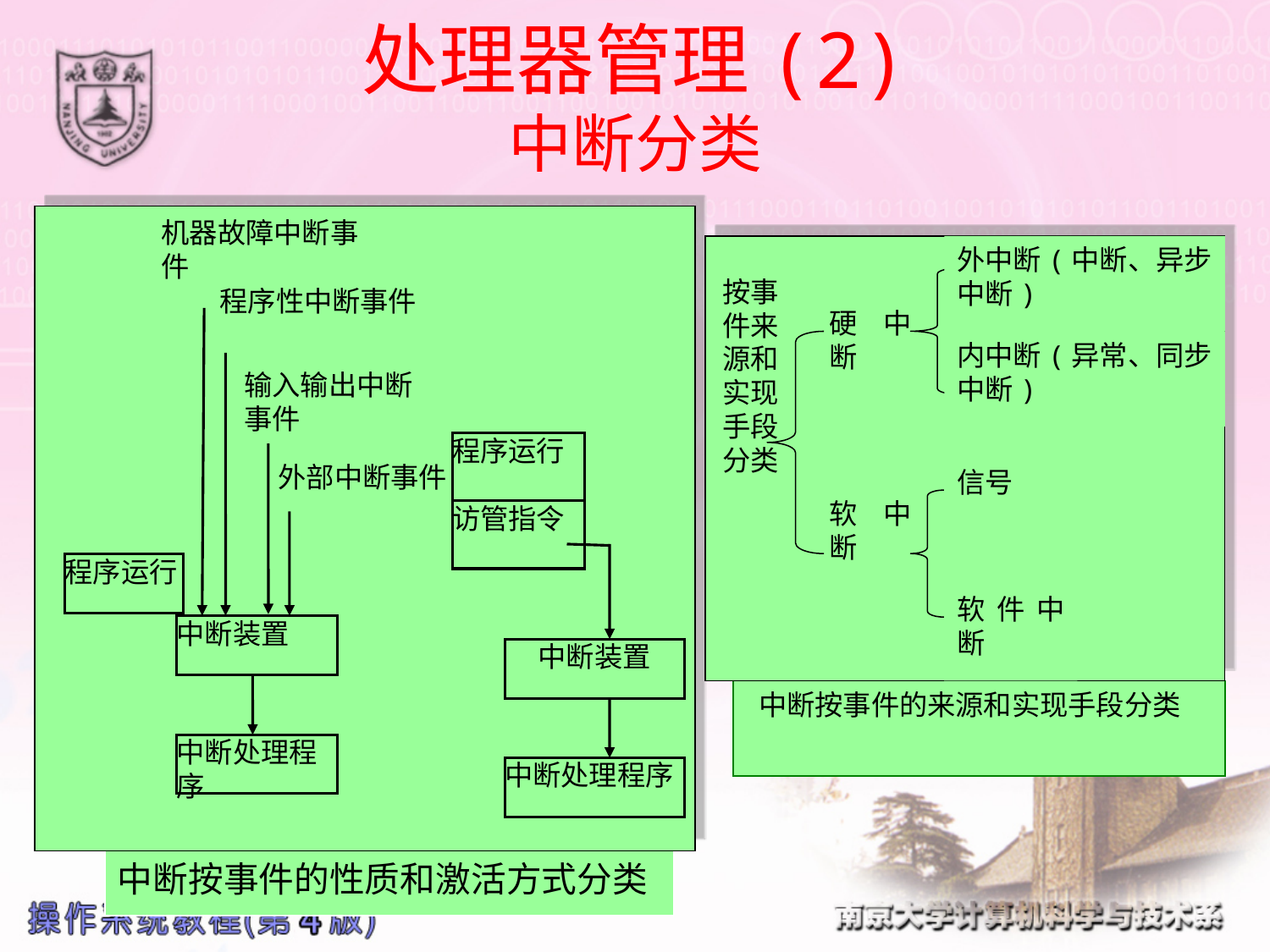

# 处理器管理(2) 中断分类

机器故障中断事件
程序性中断事件

输入输出中断事件
程序运行

外部中断事件
访管指令

程序运行
中断装置
中断装置

中断处理程序
中断处理程序
中断按事件的性质和激活方式分类

外中断(中断、异步中断)
按事件来源和实现手段分类

硬中断

内中断(异常、同步中断)
信号
软中断

软件中断
 中断按事件的来源和实现手段分类